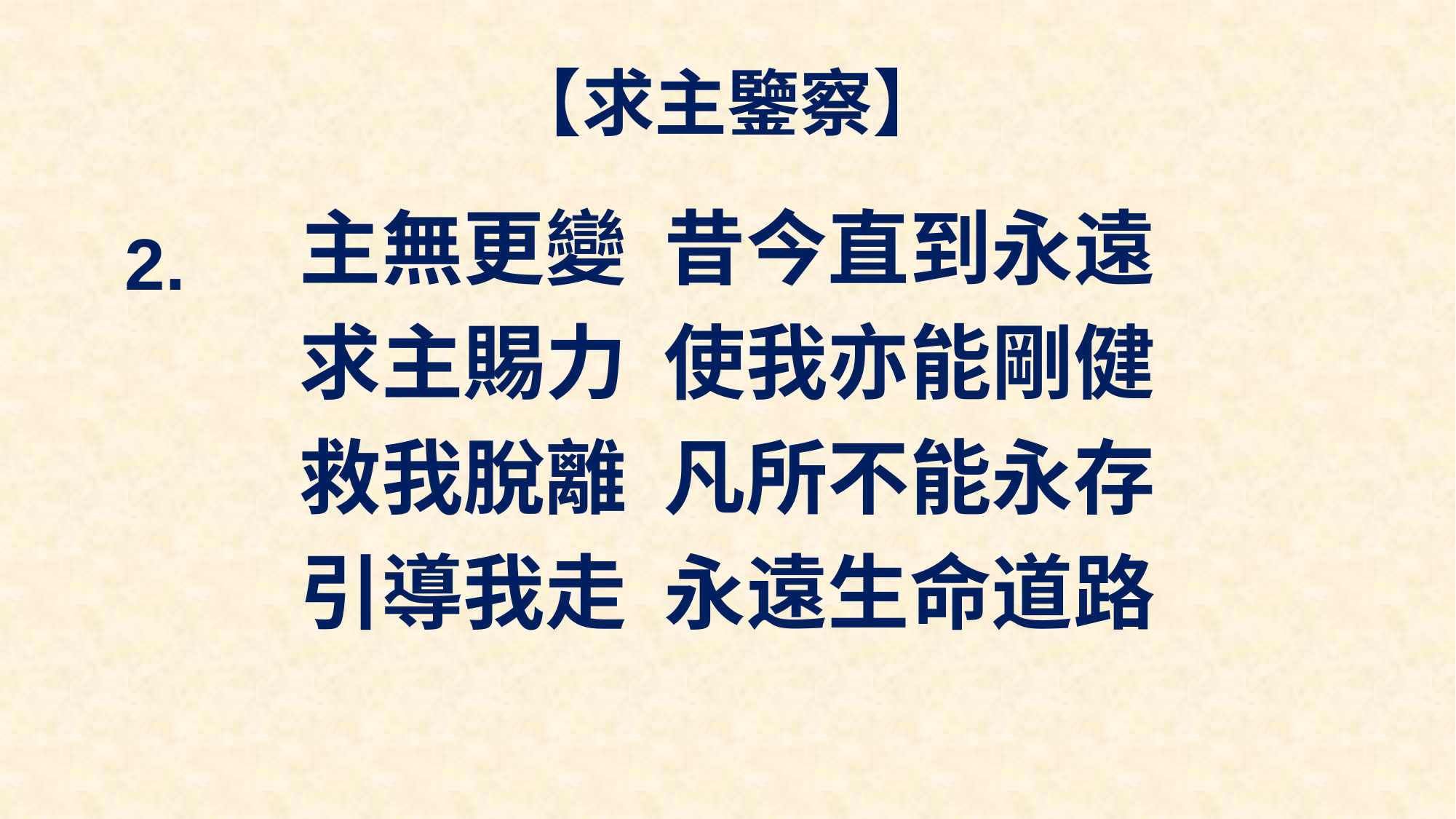

# 【求主鑒察】
主無更變  昔今直到永遠
求主賜力  使我亦能剛健
救我脫離  凡所不能永存
引導我走  永遠生命道路
2.